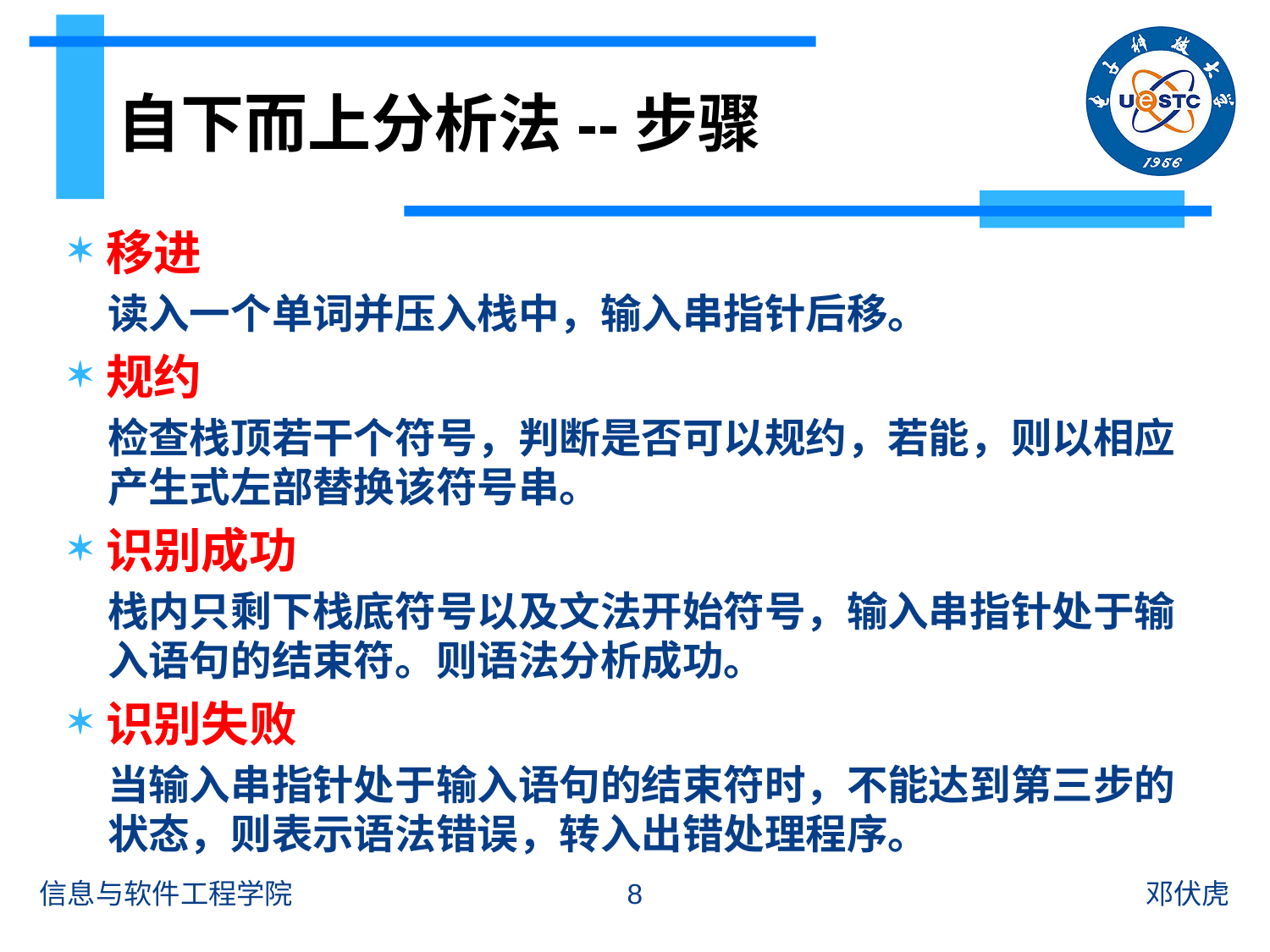

# 自下而上分析法--步骤
移进
读入一个单词并压入栈中，输入串指针后移。
规约
检查栈顶若干个符号，判断是否可以规约，若能，则以相应产生式左部替换该符号串。
识别成功
栈内只剩下栈底符号以及文法开始符号，输入串指针处于输入语句的结束符。则语法分析成功。
识别失败
当输入串指针处于输入语句的结束符时，不能达到第三步的状态，则表示语法错误，转入出错处理程序。
8
信息与软件工程学院
邓伏虎